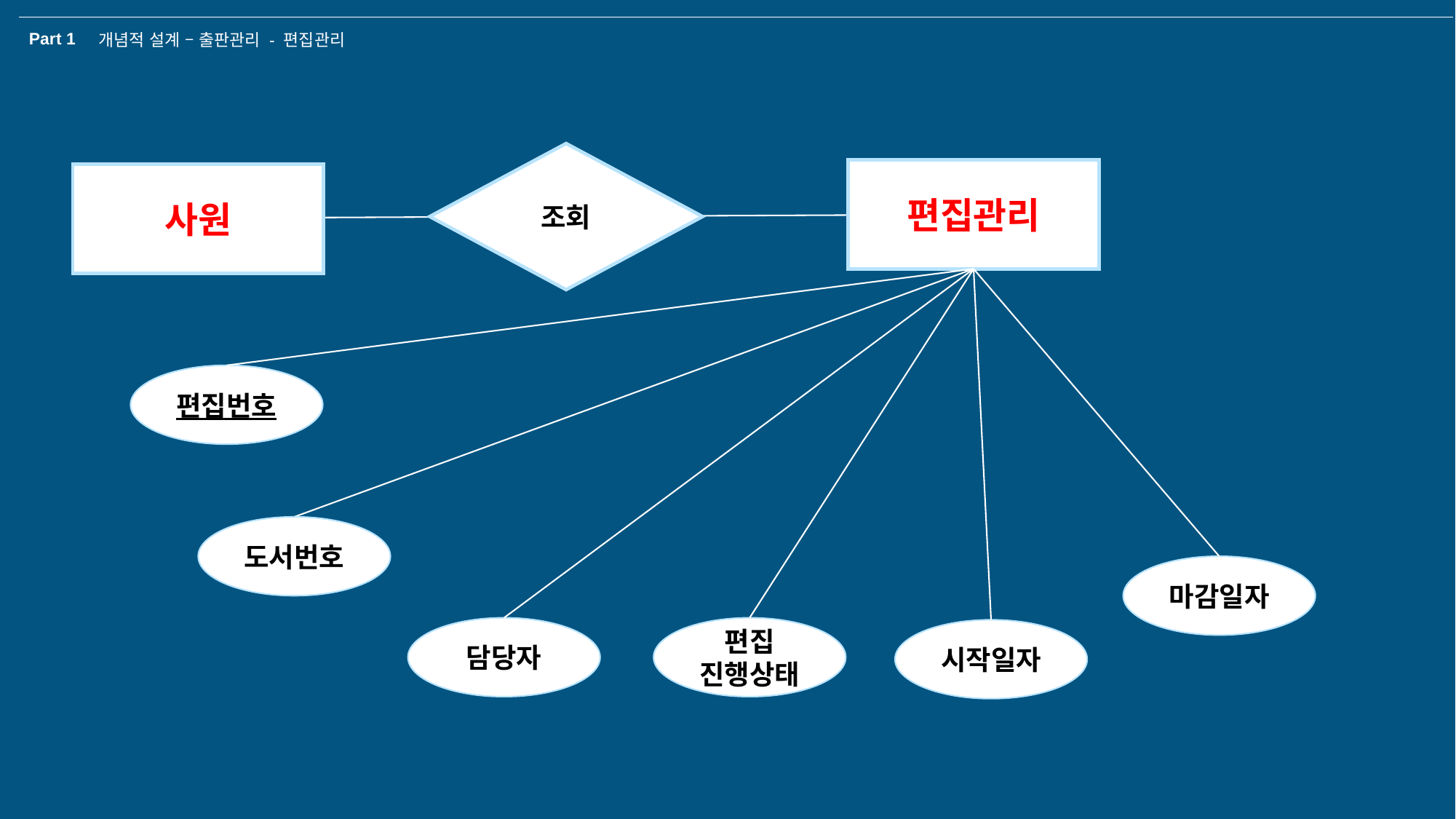

Part 1
개념적 설계 – 출판관리 - 편집관리
조회
편집관리
사원
편집번호
도서번호
마감일자
담당자
편집
진행상태
시작일자